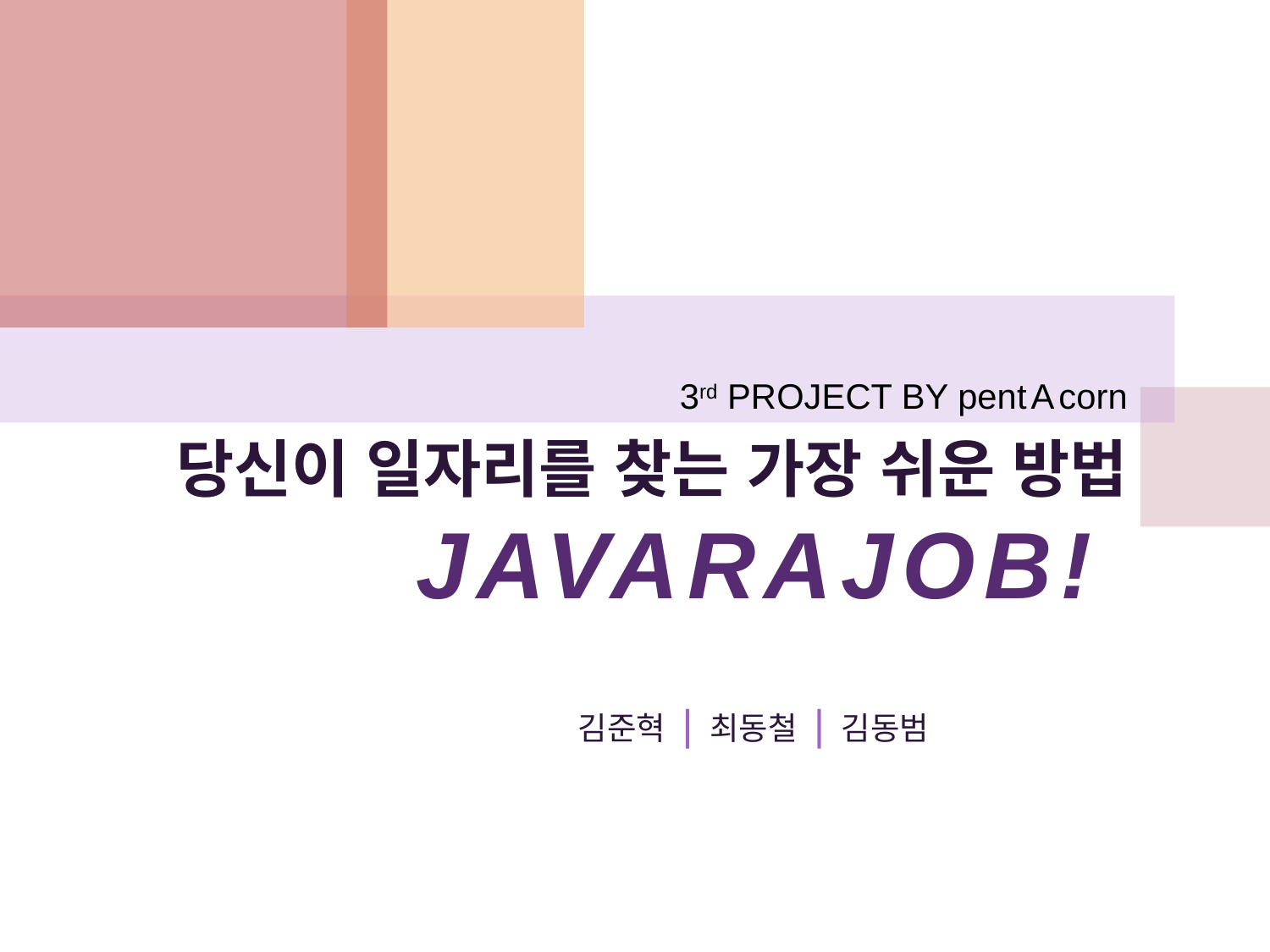

3rd PROJECT BY pent A corn
# 당신이 일자리를 찾는 가장 쉬운 방법 JAVARAJOB!.
김준혁 | 최동철 | 김동범